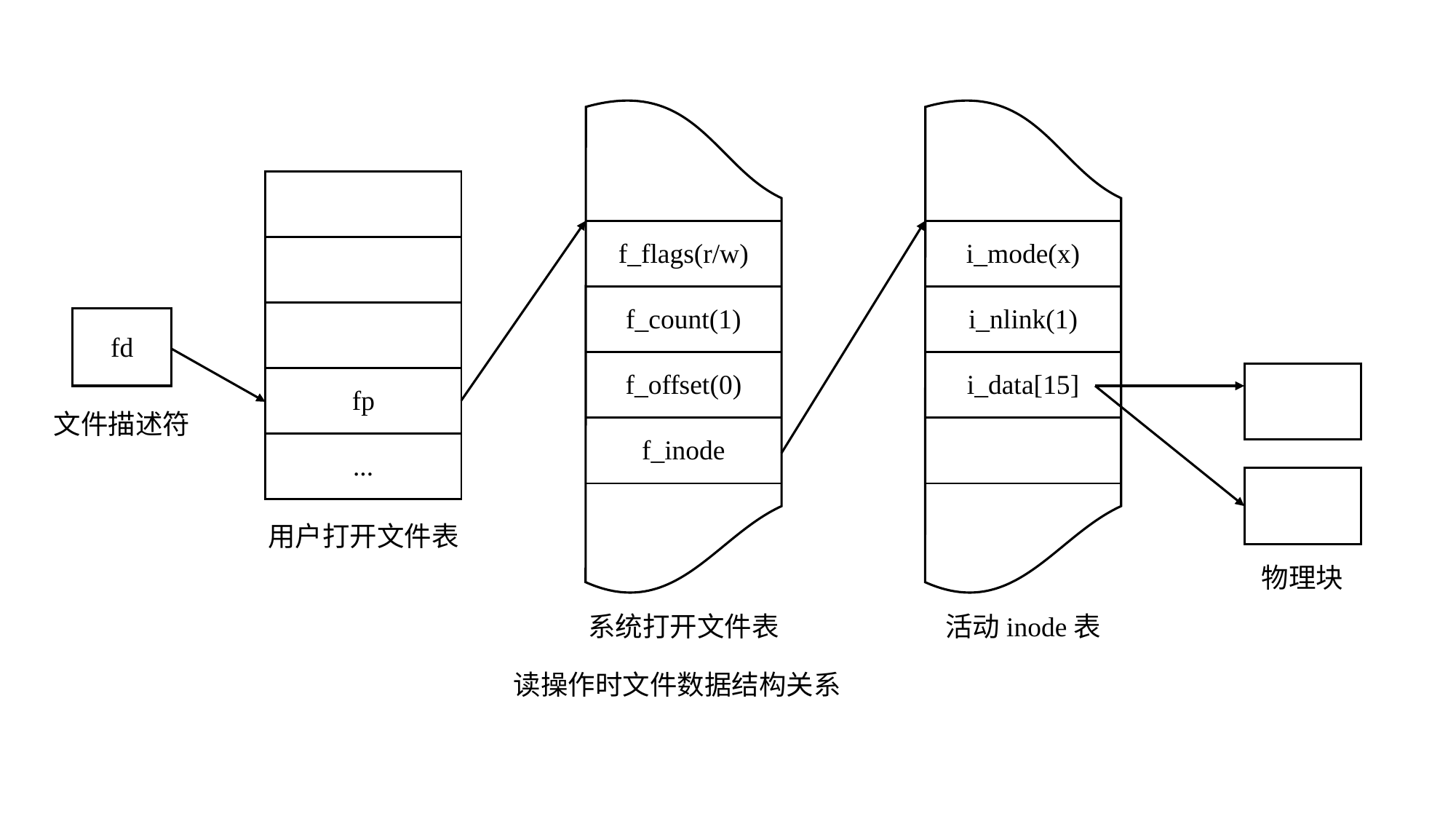

|  |
| --- |
|  |
|  |
| fp |
| ... |
| f\_flags(r/w) |
| --- |
| f\_count(1) |
| f\_offset(0) |
| f\_inode |
| i\_mode(x) |
| --- |
| i\_nlink(1) |
| i\_data[15] |
|  |

fd

文件描述符

用户打开文件表
物理块
系统打开文件表
活动inode表
读操作时文件数据结构关系